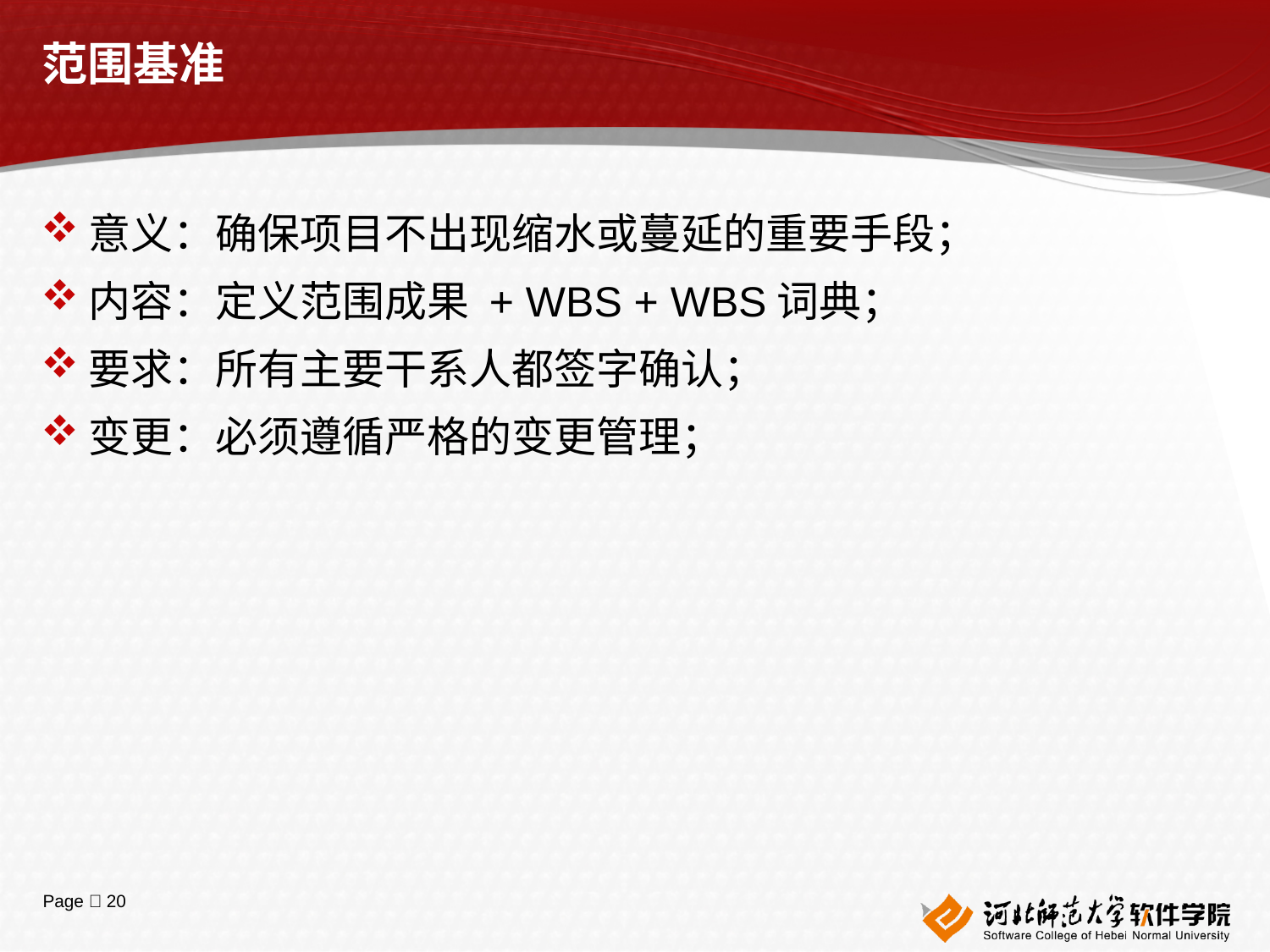

# 范围基准
意义：确保项目不出现缩水或蔓延的重要手段；
内容：定义范围成果 + WBS + WBS词典；
要求：所有主要干系人都签字确认；
变更：必须遵循严格的变更管理；